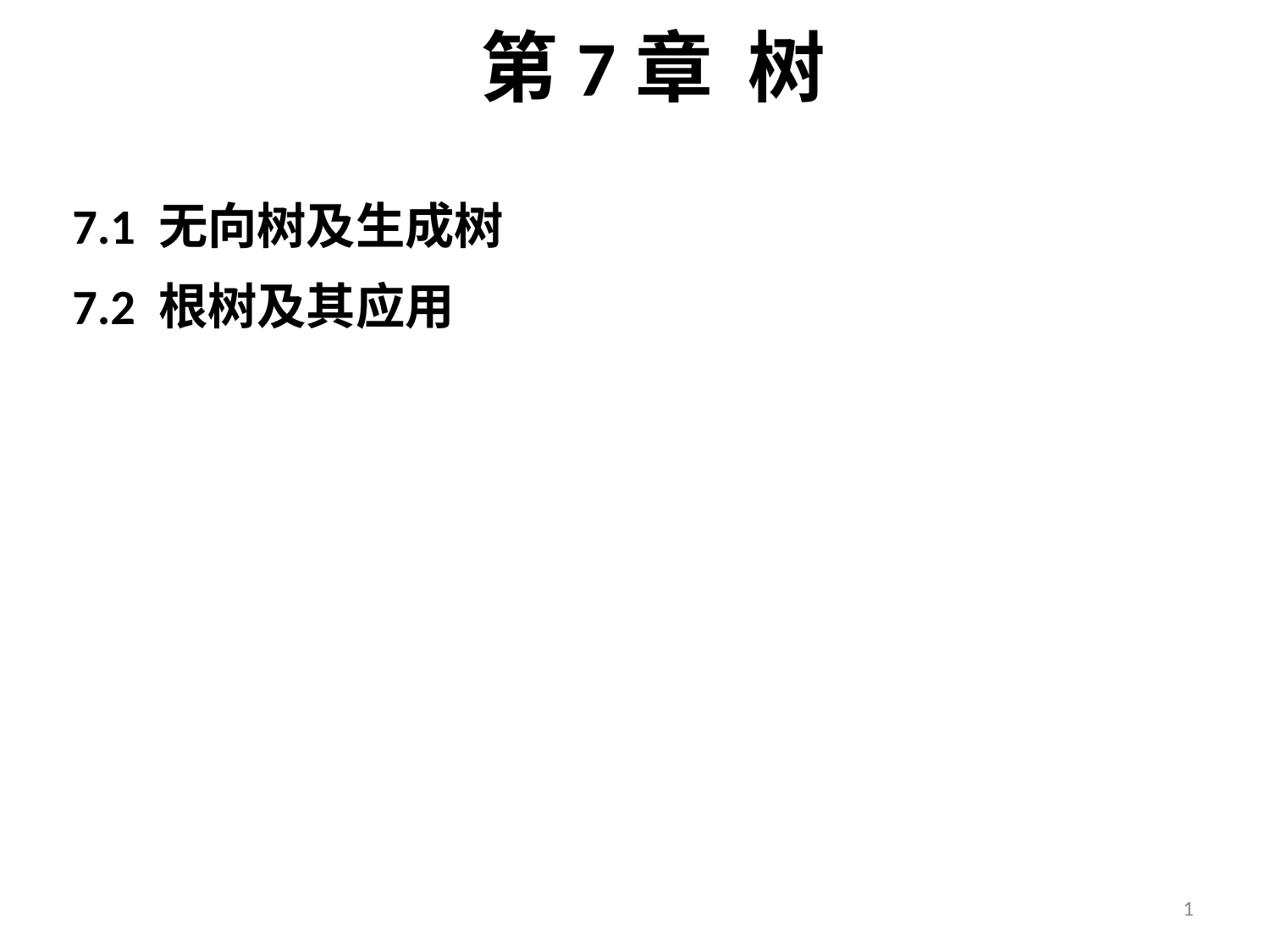

# 第7章  树
7.1 无向树及生成树
7.2 根树及其应用
1